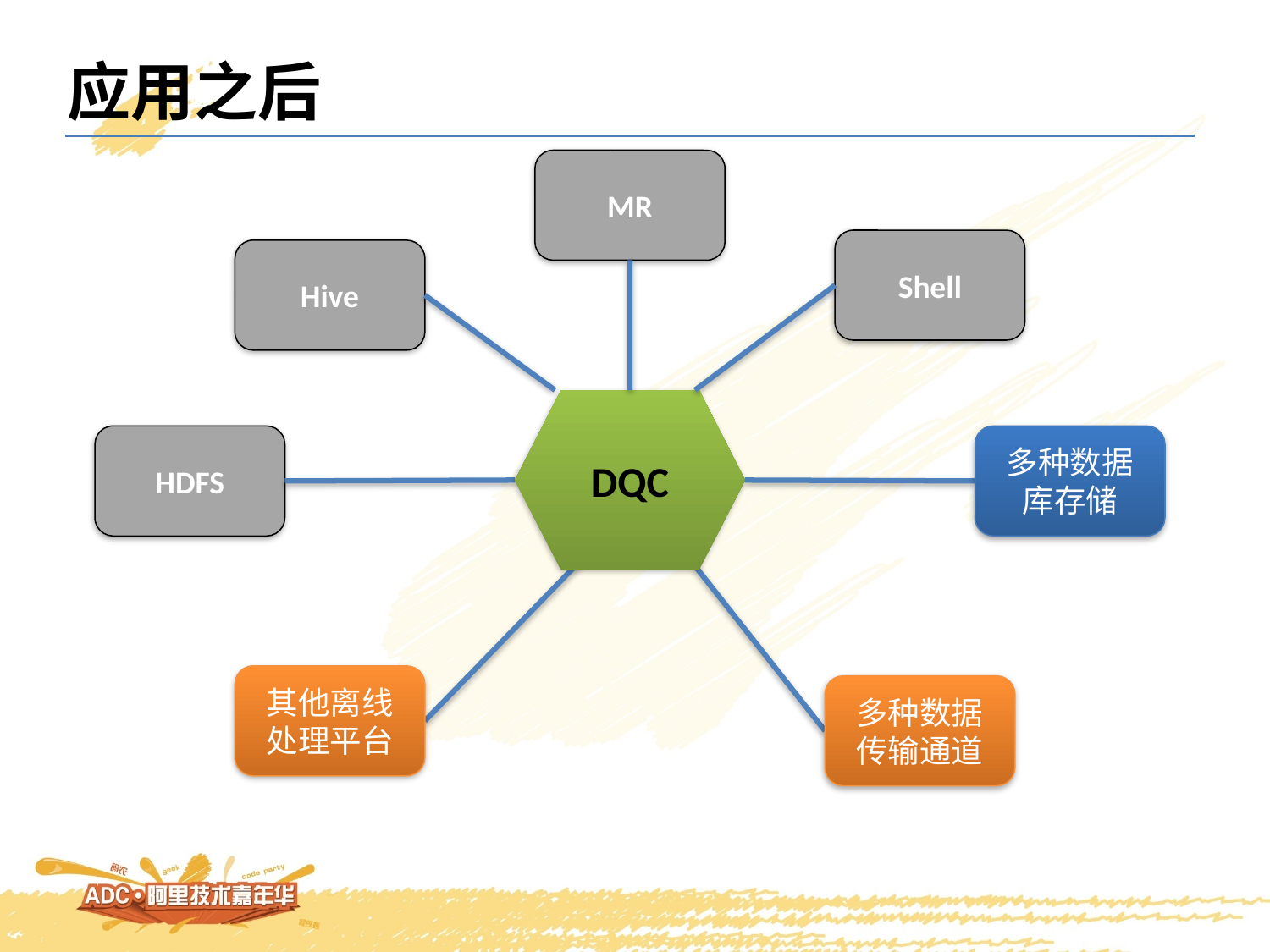

应用之后
MR
Shell
Hive
DQC
HDFS
多种数据库存储
其他离线处理平台

多种数据传输通道